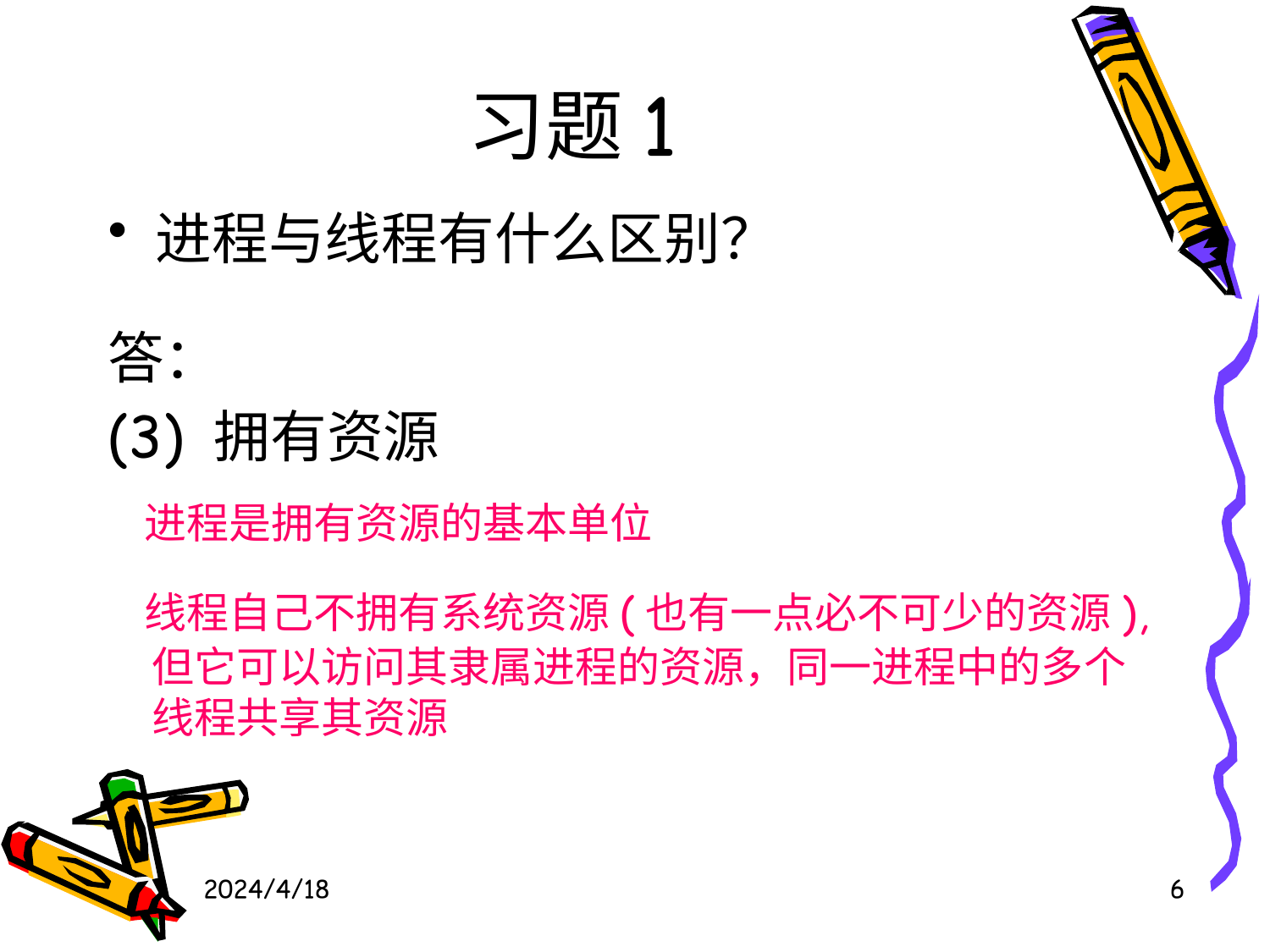

# 习题1
进程与线程有什么区别？
答：
(3) 拥有资源

     进程是拥有资源的基本单位
     线程自己不拥有系统资源(也有一点必不可少的资源),但它可以访问其隶属进程的资源，同一进程中的多个线程共享其资源
2024/4/18
6